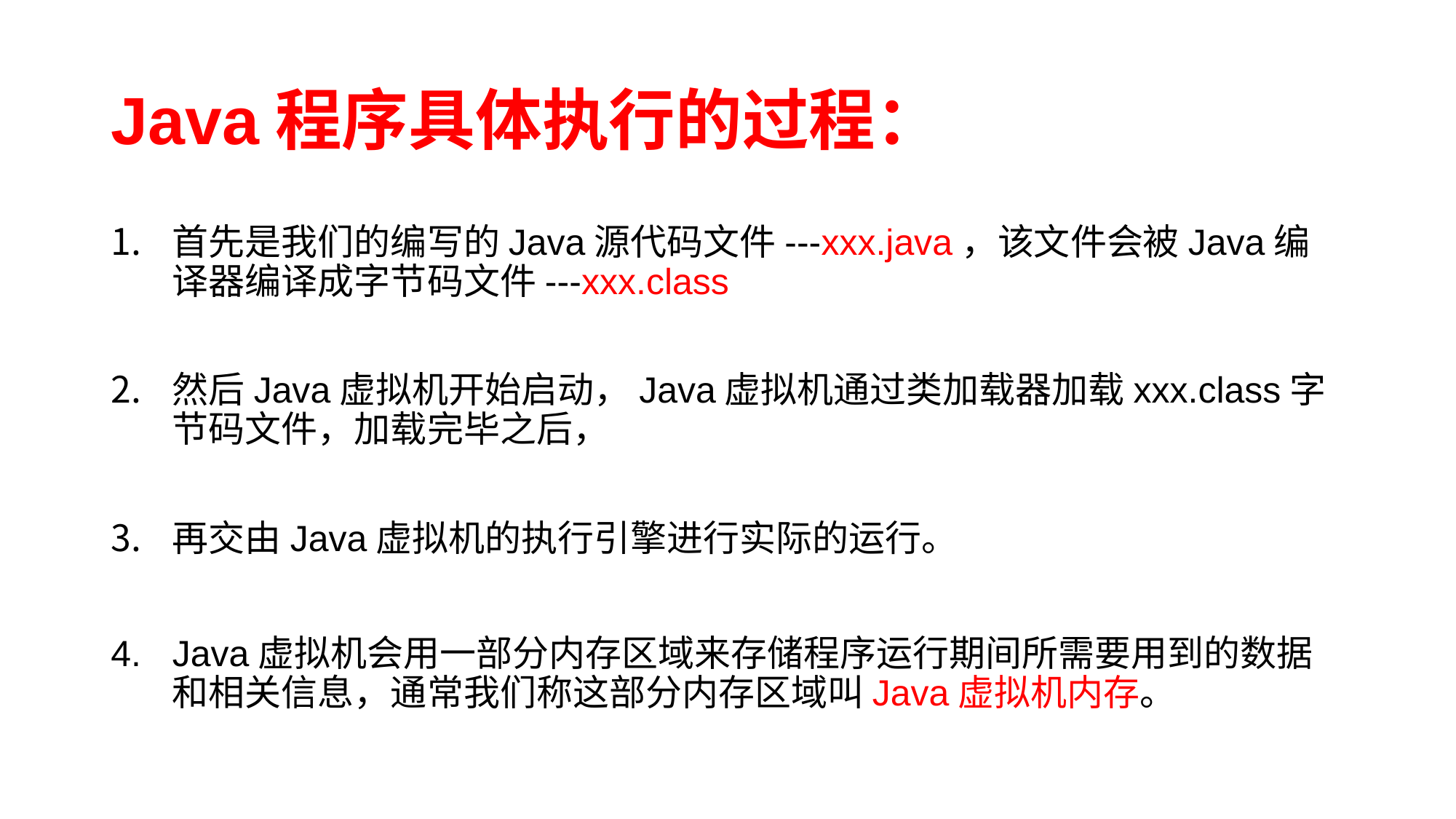

# Java程序具体执行的过程：
首先是我们的编写的Java源代码文件---xxx.java，该文件会被Java编译器编译成字节码文件---xxx.class

然后Java虚拟机开始启动，Java虚拟机通过类加载器加载xxx.class字节码文件，加载完毕之后，

再交由Java虚拟机的执行引擎进行实际的运行。

Java虚拟机会用一部分内存区域来存储程序运行期间所需要用到的数据和相关信息，通常我们称这部分内存区域叫Java虚拟机内存。